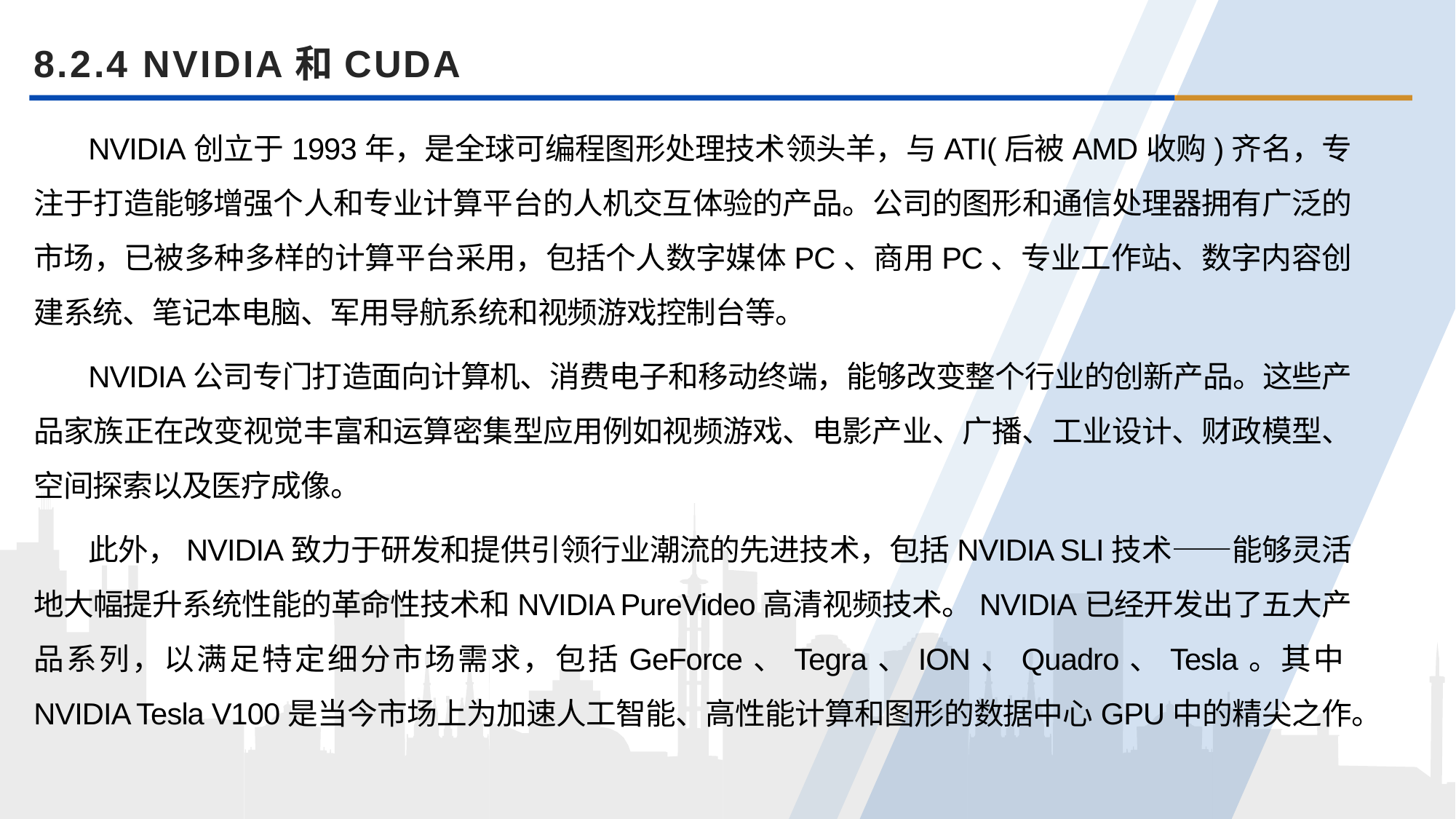

8.2.4 NVIDIA和CUDA
NVIDIA创立于1993年，是全球可编程图形处理技术领头羊，与ATI(后被AMD收购)齐名，专注于打造能够增强个人和专业计算平台的人机交互体验的产品。公司的图形和通信处理器拥有广泛的市场，已被多种多样的计算平台采用，包括个人数字媒体PC、商用PC、专业工作站、数字内容创建系统、笔记本电脑、军用导航系统和视频游戏控制台等。
NVIDIA公司专门打造面向计算机、消费电子和移动终端，能够改变整个行业的创新产品。这些产品家族正在改变视觉丰富和运算密集型应用例如视频游戏、电影产业、广播、工业设计、财政模型、空间探索以及医疗成像。
此外，NVIDIA致力于研发和提供引领行业潮流的先进技术，包括NVIDIA SLI技术——能够灵活地大幅提升系统性能的革命性技术和NVIDIA PureVideo高清视频技术。NVIDIA已经开发出了五大产品系列，以满足特定细分市场需求，包括GeForce、Tegra、ION、Quadro、Tesla。其中NVIDIA Tesla V100是当今市场上为加速人工智能、高性能计算和图形的数据中心GPU中的精尖之作。